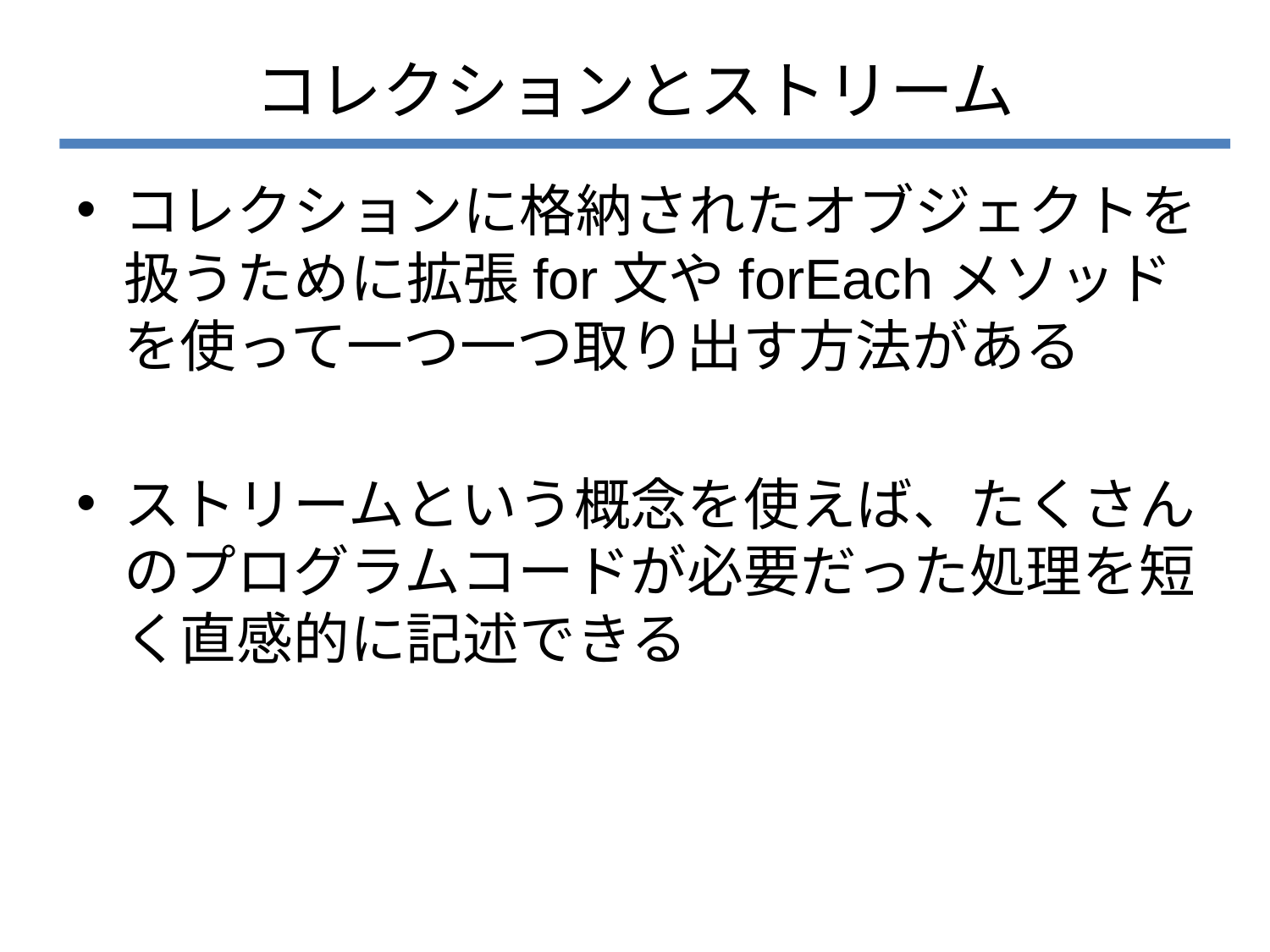

# コレクションとストリーム
コレクションに格納されたオブジェクトを扱うために拡張for文やforEachメソッドを使って一つ一つ取り出す方法がある

ストリームという概念を使えば、たくさんのプログラムコードが必要だった処理を短く直感的に記述できる